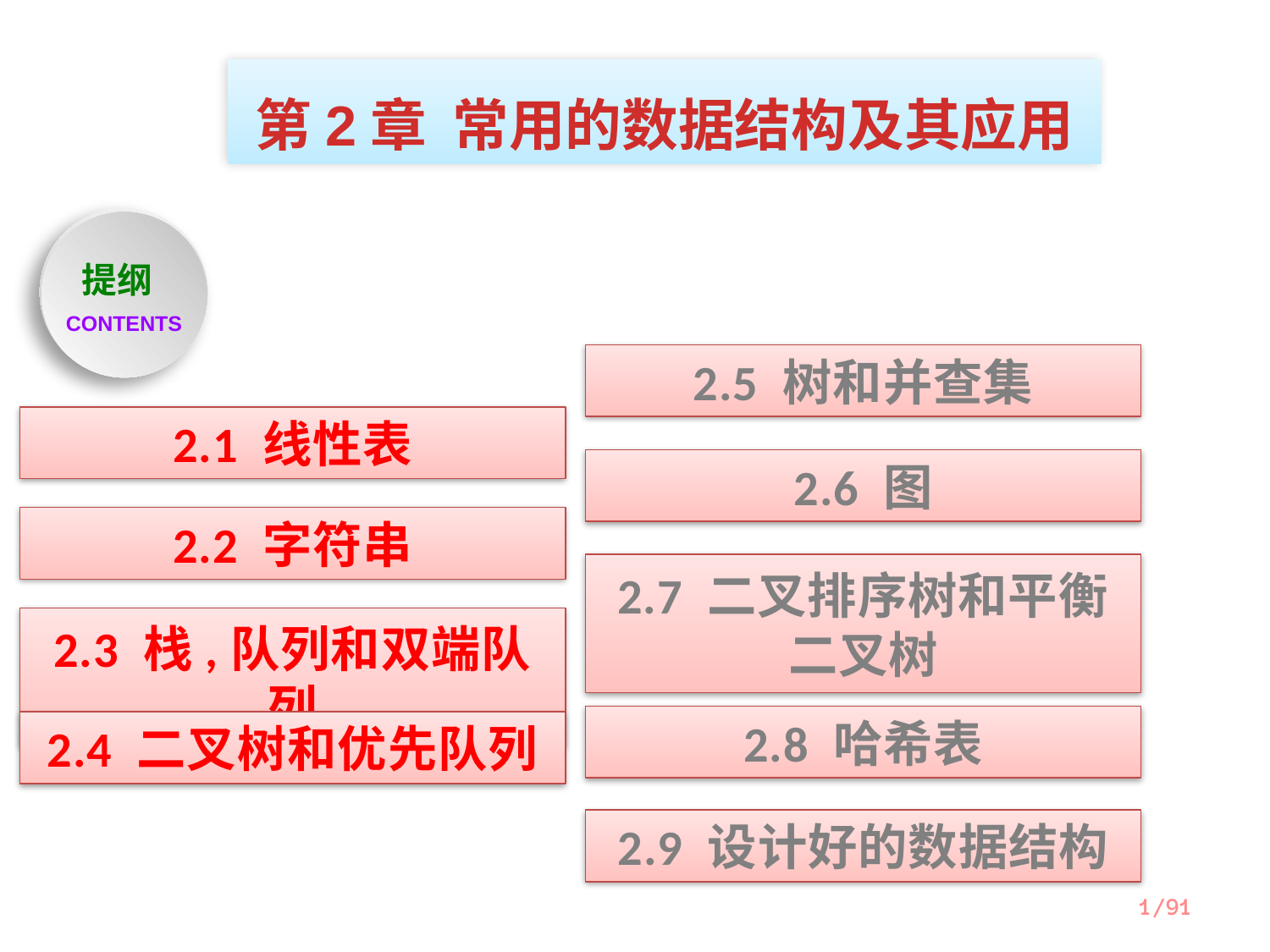

第2章  常用的数据结构及其应用

提纲
CONTENTS
2.5 树和并查集
2.1 线性表
2.6 图
2.2 字符串
2.7 二叉排序树和平衡二叉树
2.3 栈,队列和双端队列
2.8 哈希表
2.4 二叉树和优先队列
2.9 设计好的数据结构
1/91